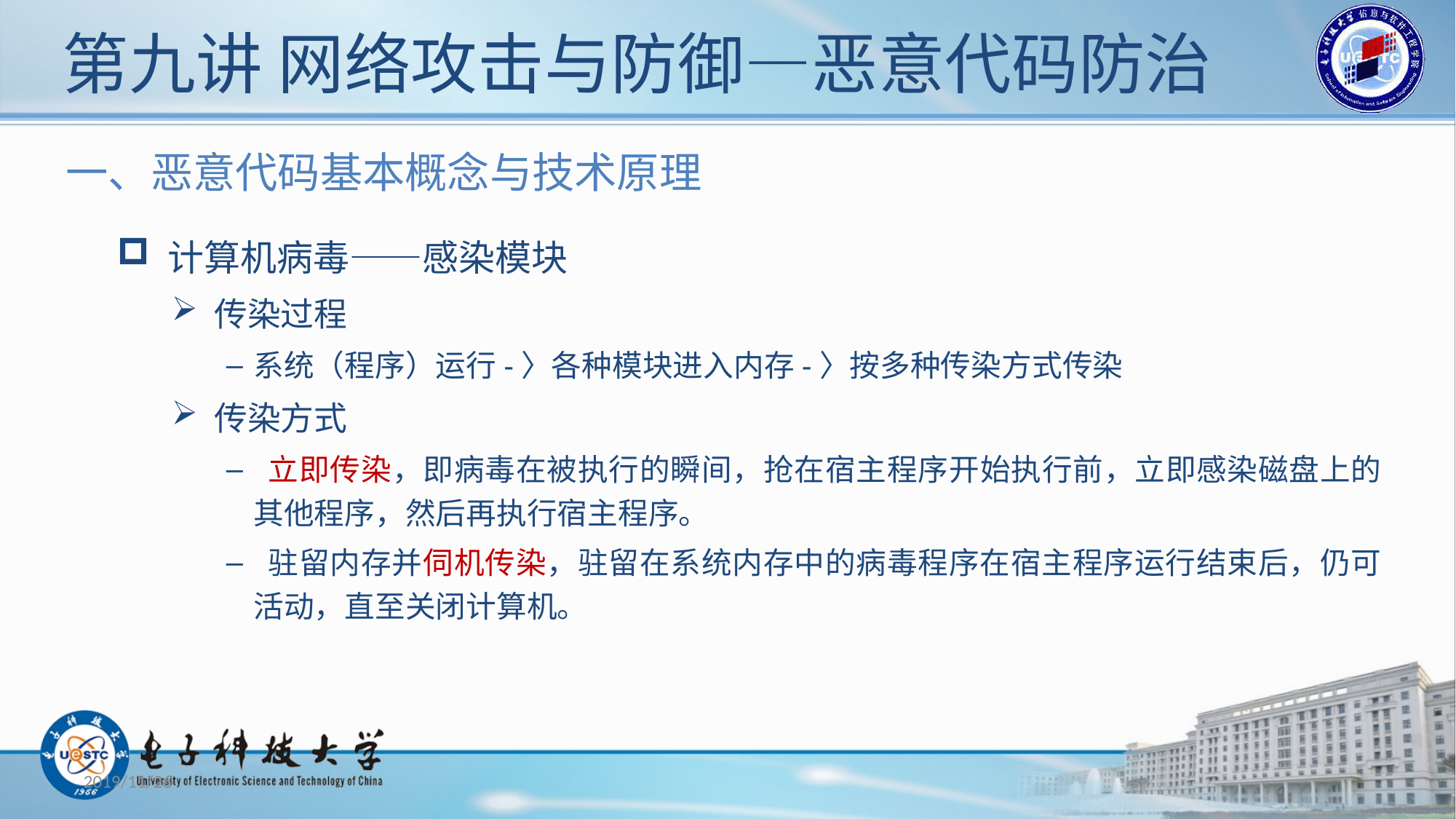

# 第九讲 网络攻击与防御—恶意代码防治
一、恶意代码基本概念与技术原理
 计算机病毒——感染模块
 传染过程
系统（程序）运行-〉各种模块进入内存-〉按多种传染方式传染
 传染方式
 立即传染，即病毒在被执行的瞬间，抢在宿主程序开始执行前，立即感染磁盘上的其他程序，然后再执行宿主程序。
 驻留内存并伺机传染，驻留在系统内存中的病毒程序在宿主程序运行结束后，仍可活动，直至关闭计算机。

2019/11/26